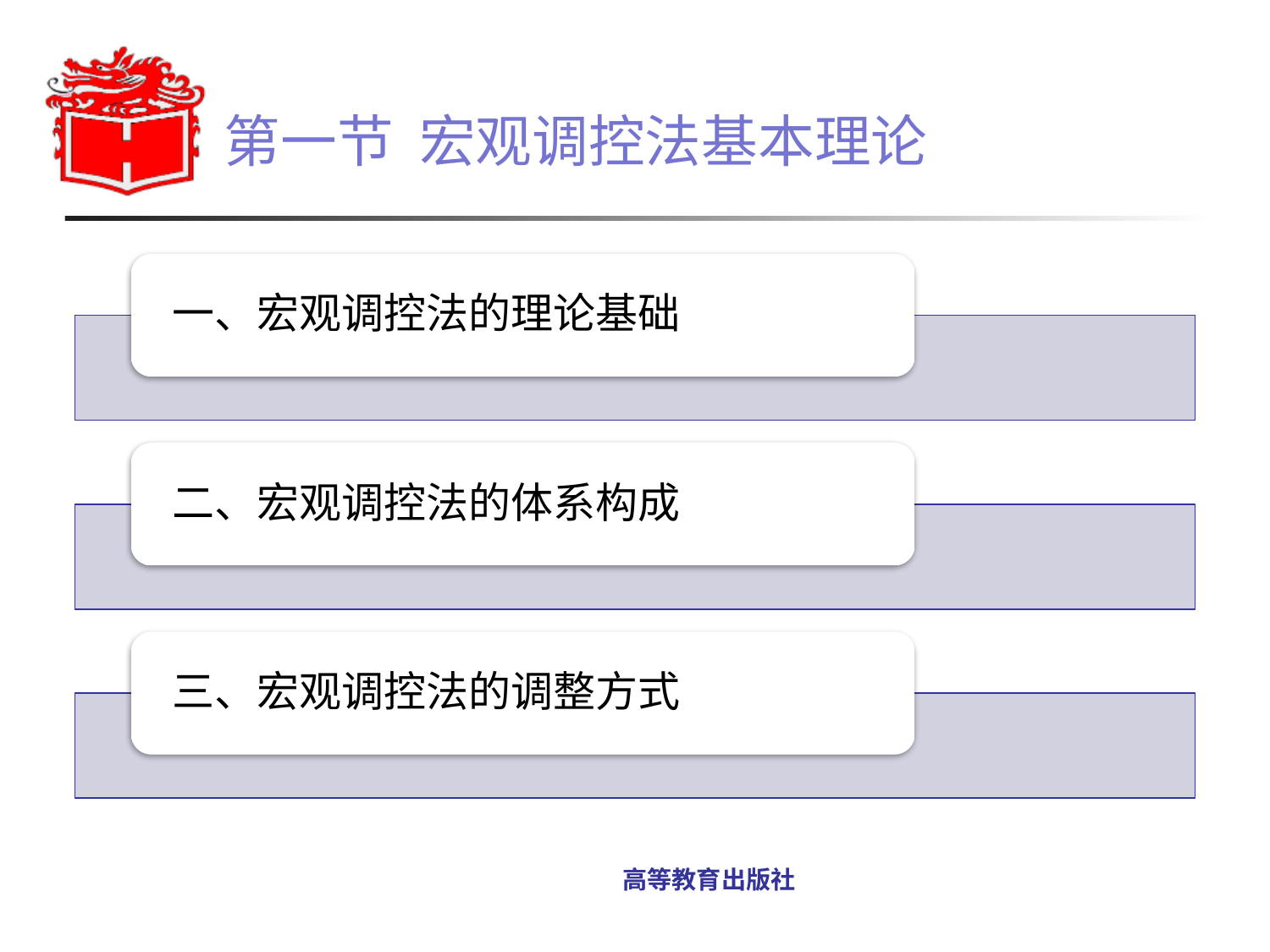

# 第一节  宏观调控法基本理论
一、宏观调控法的理论基础
二、宏观调控法的体系构成
三、宏观调控法的调整方式

高等教育出版社